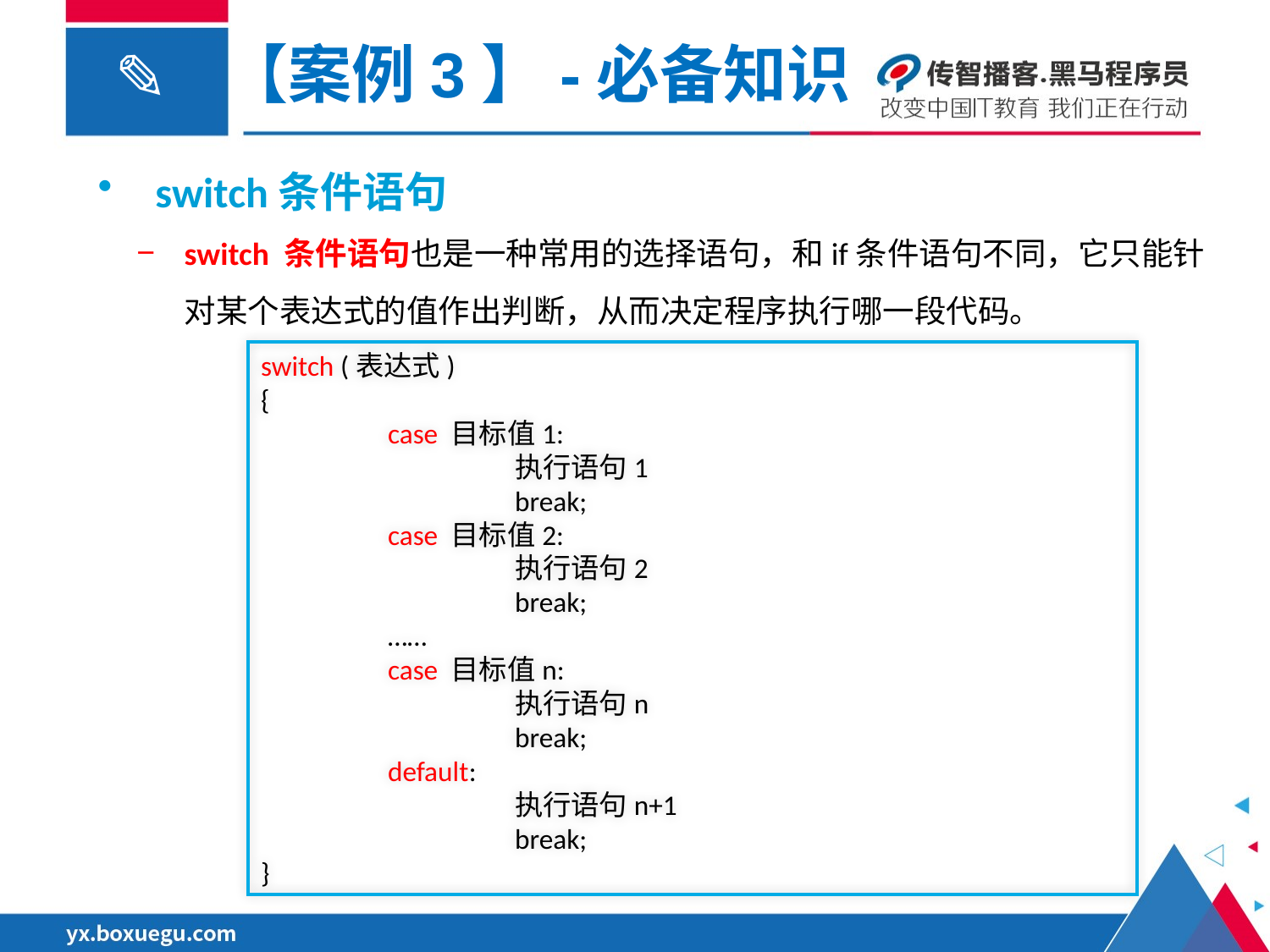

【案例3】-必备知识
 switch条件语句
switch 条件语句也是一种常用的选择语句，和if条件语句不同，它只能针对某个表达式的值作出判断，从而决定程序执行哪一段代码。
switch (表达式)
{
	case 目标值1:
		执行语句1
		break;
	case 目标值2:
		执行语句2
		break;
	……
	case 目标值n:
		执行语句n
		break;
	default:
		执行语句n+1
		break;
}